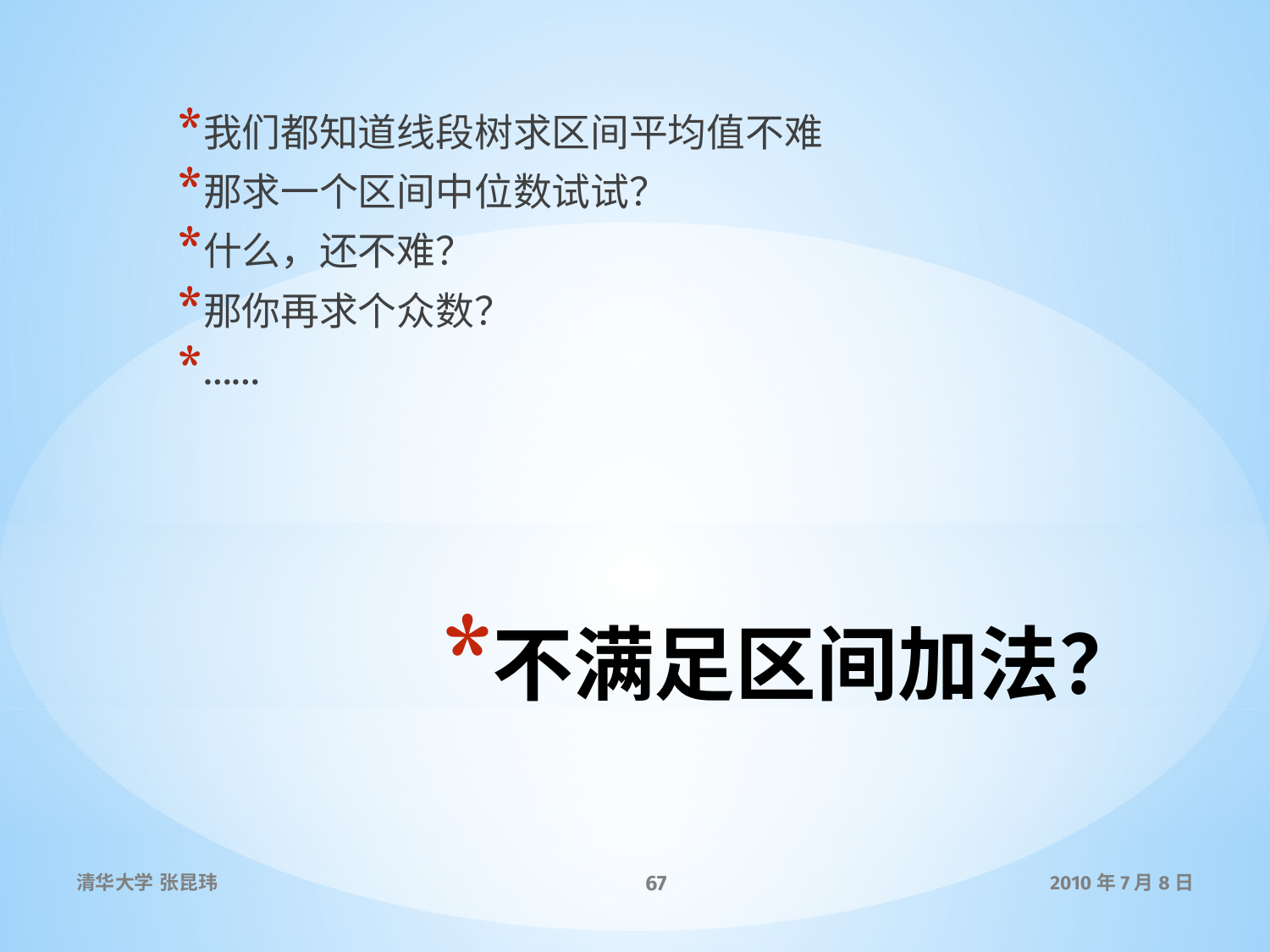

我们都知道线段树求区间平均值不难
那求一个区间中位数试试？
什么，还不难？
那你再求个众数？
……
# 不满足区间加法？
清华大学 张昆玮
67
2010年7月8日